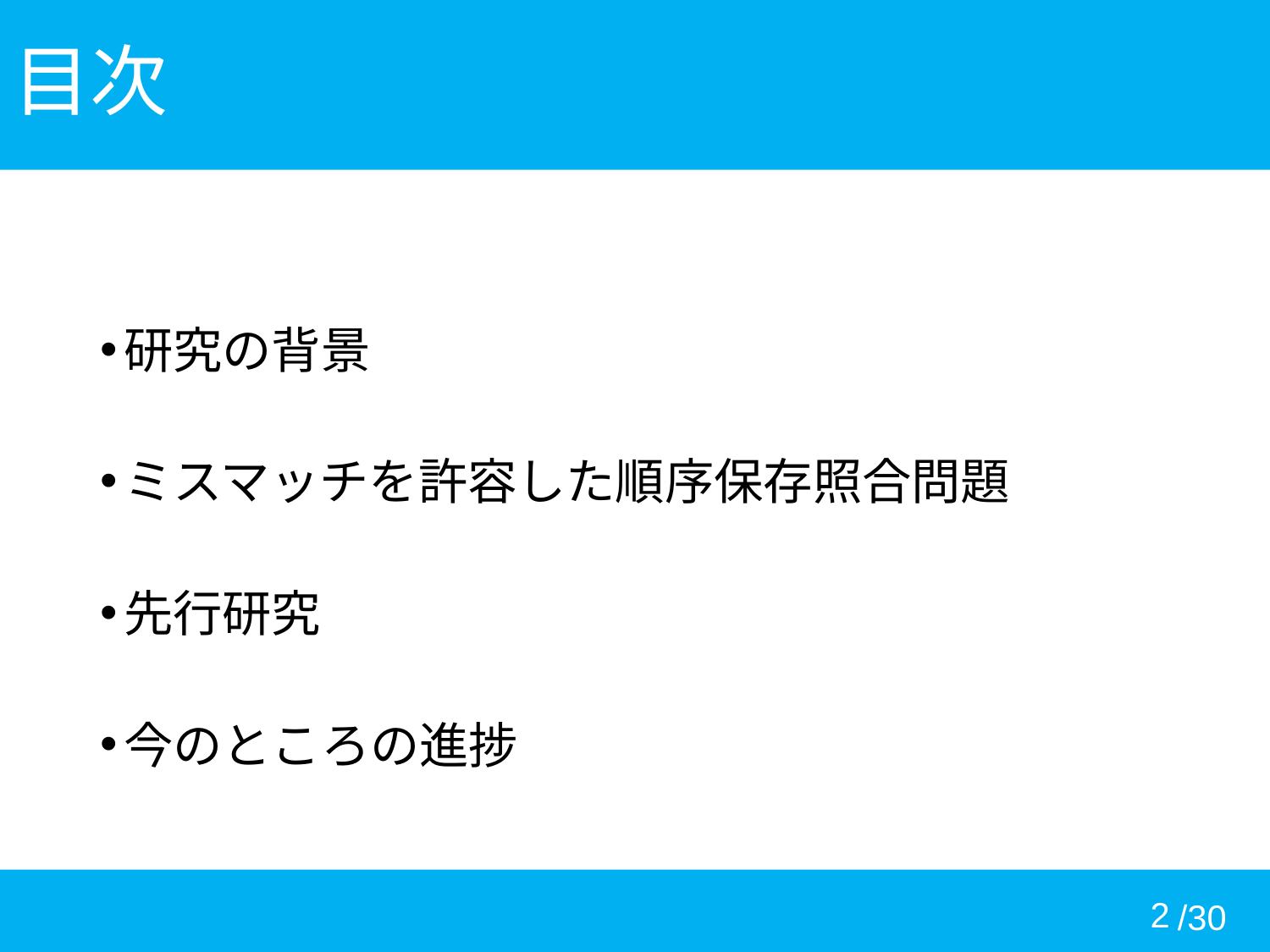

# 目次
研究の背景
ミスマッチを許容した順序保存照合問題
先行研究
今のところの進捗
2